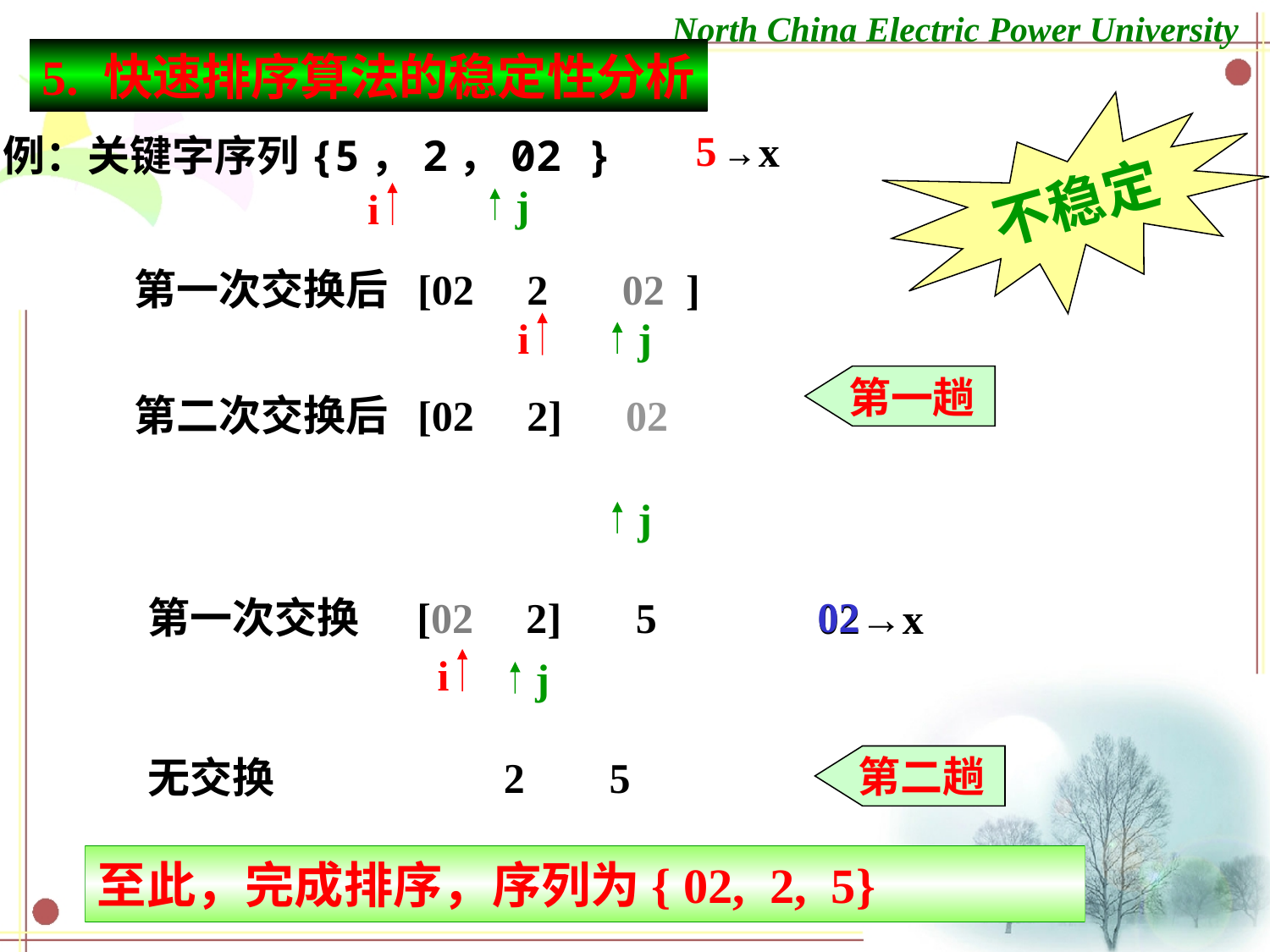

5. 快速排序算法的稳定性分析
不稳定
5
5→x
例：关键字序列{5，2，02 }
j

i

第一次交换后  [02     2       02  ]
i

j

第一趟
第二次交换后  [02     2]      02
j

第一次交换     [02     2]       5
02
02→x
i

j

无交换                       2        5
第二趟
至此，完成排序，序列为{ 02,  2,  5}